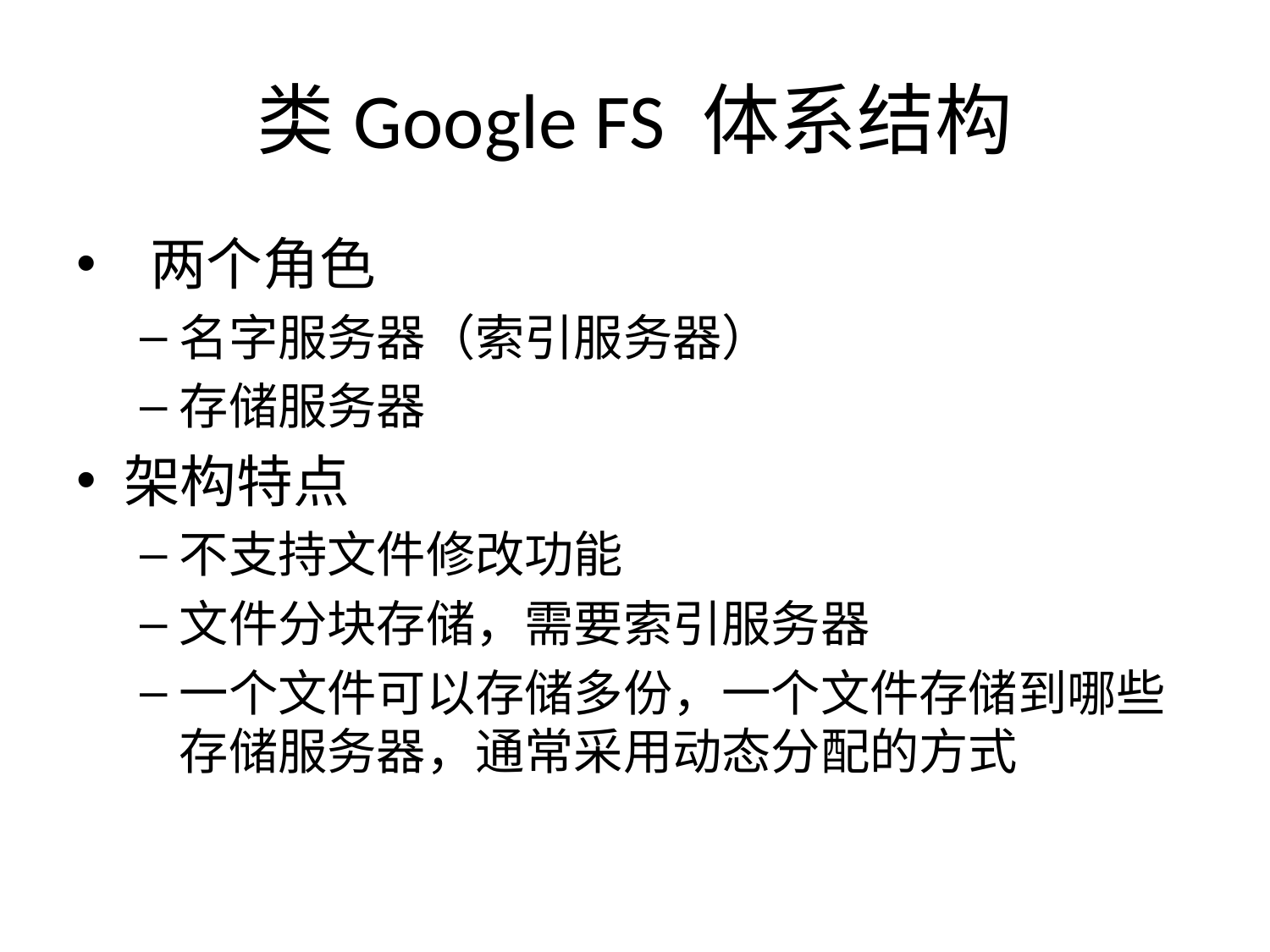

# 类Google FS 体系结构
 两个角色
名字服务器（索引服务器）
存储服务器
架构特点
不支持文件修改功能
文件分块存储，需要索引服务器
一个文件可以存储多份，一个文件存储到哪些存储服务器，通常采用动态分配的方式